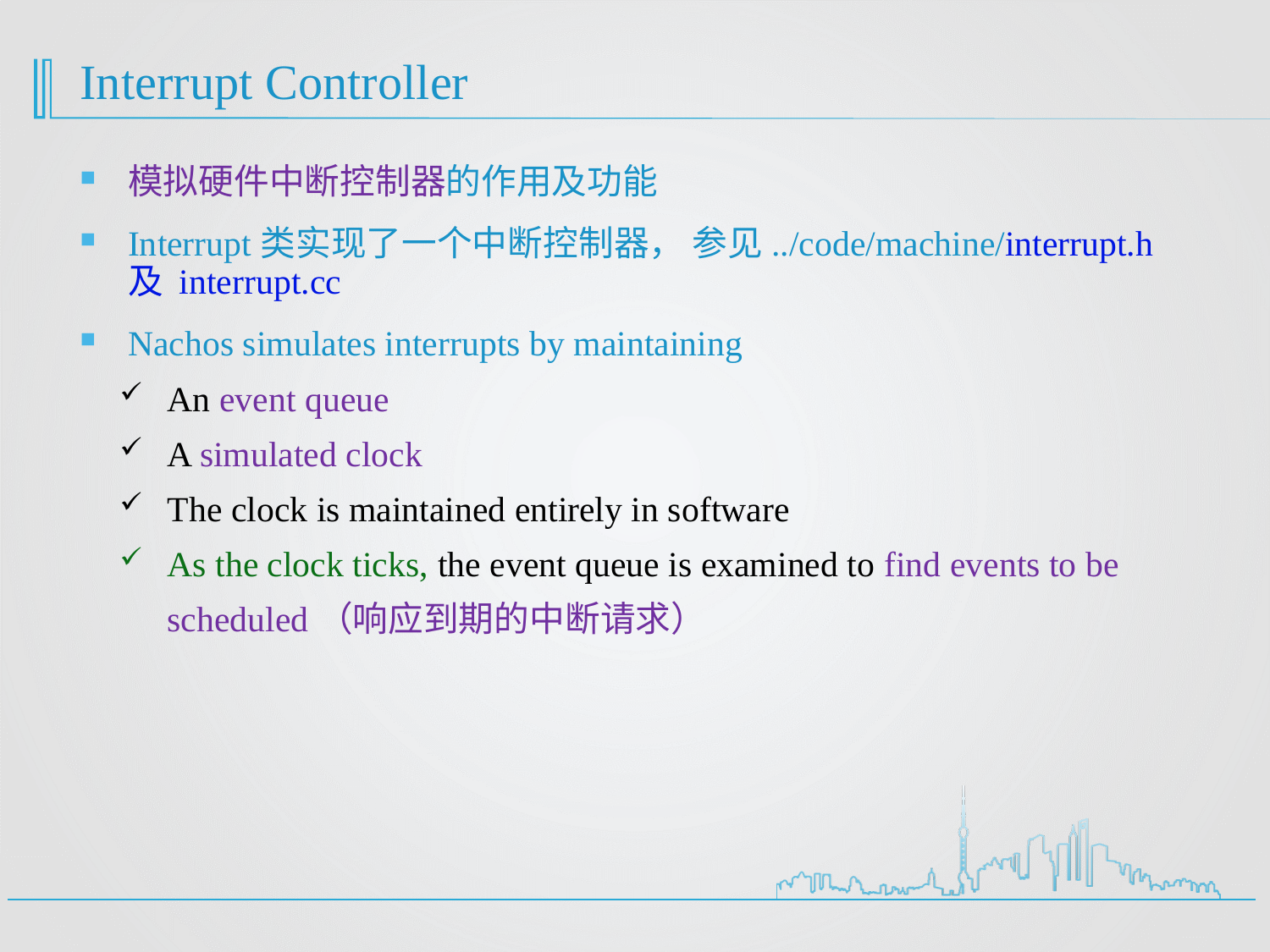

# Interrupt Controller
模拟硬件中断控制器的作用及功能
Interrupt类实现了一个中断控制器， 参见../code/machine/interrupt.h及 interrupt.cc
Nachos simulates interrupts by maintaining
An event queue
A simulated clock
The clock is maintained entirely in software
As the clock ticks, the event queue is examined to find events to be scheduled（响应到期的中断请求）